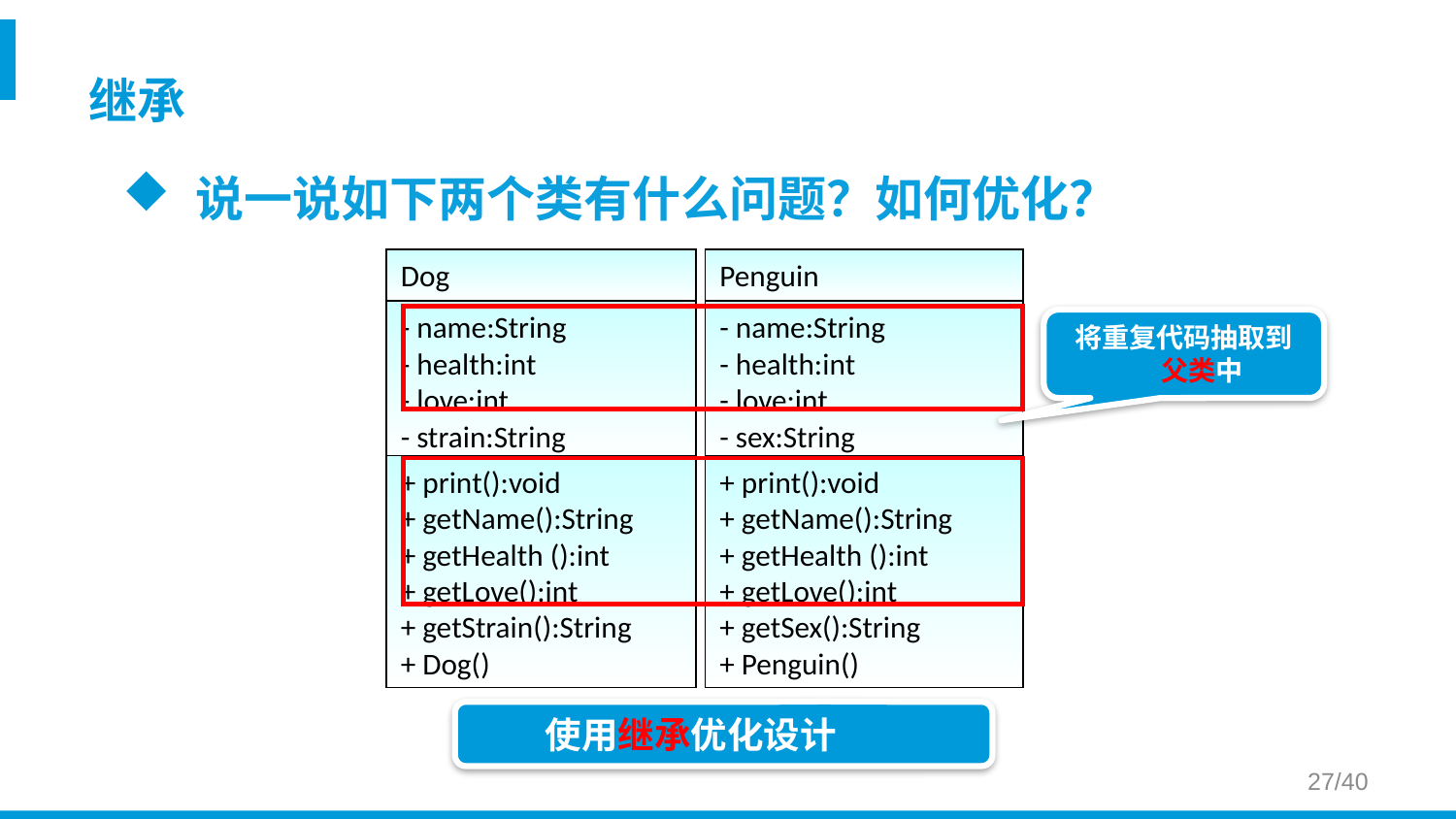

继承
说一说如下两个类有什么问题？如何优化？

Dog
- name:String
- health:int
- love:int
- strain:String
+ print():void
+ getName():String
+ getHealth ():int
+ getLove():int
+ getStrain():String
+ Dog()
Penguin
- name:String
- health:int
- love:int
- sex:String
+ print():void
+ getName():String
+ getHealth ():int
+ getLove():int
+ getSex():String
+ Penguin()

将重复代码抽取到父类中

使用继承优化设计
27/40